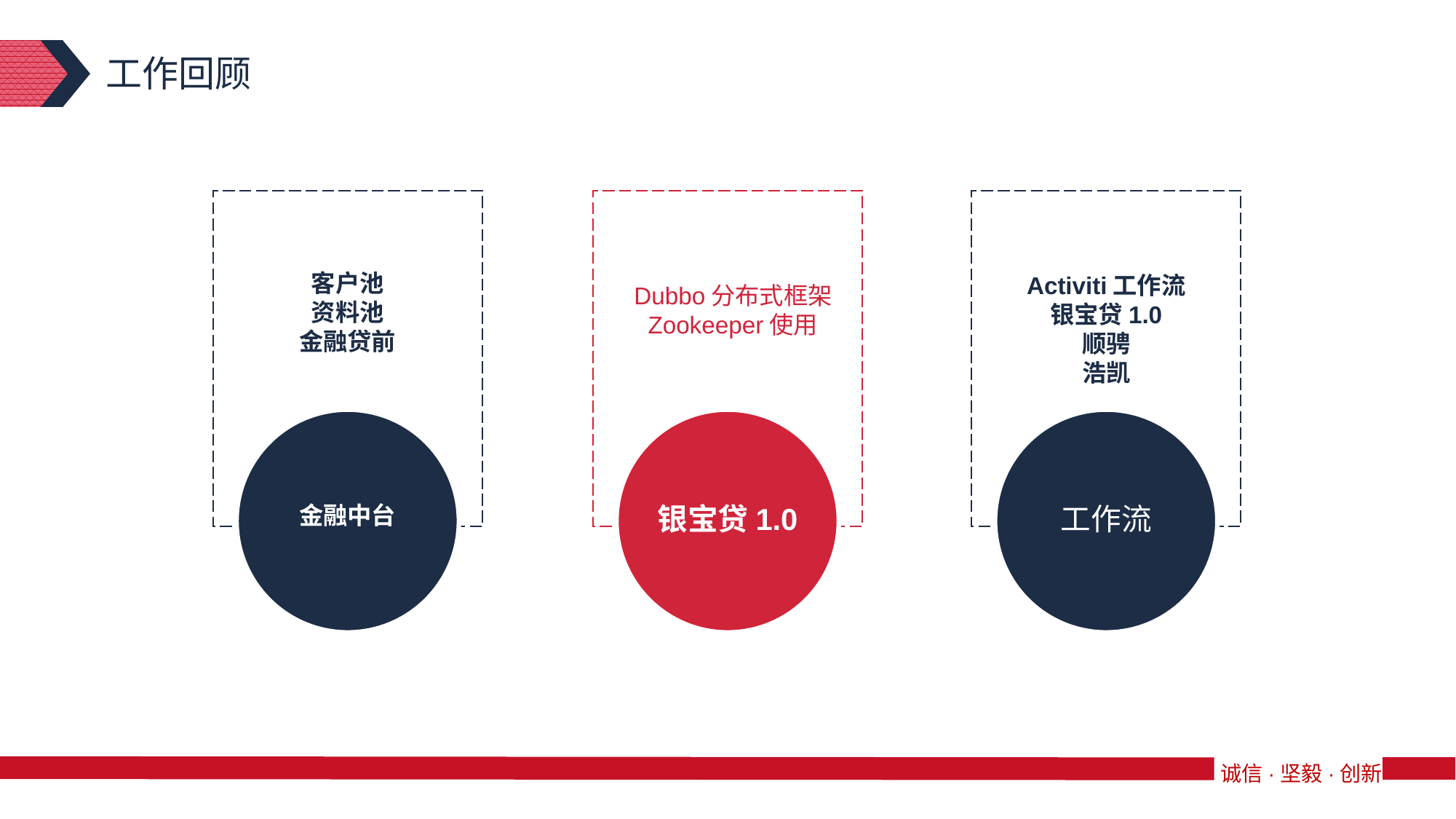

工作回顾

客户池
资料池
金融贷前

金融中台

Dubbo分布式框架
Zookeeper使用

银宝贷1.0

Activiti工作流
银宝贷1.0
顺骋
浩凯

工作流
诚信·坚毅·创新